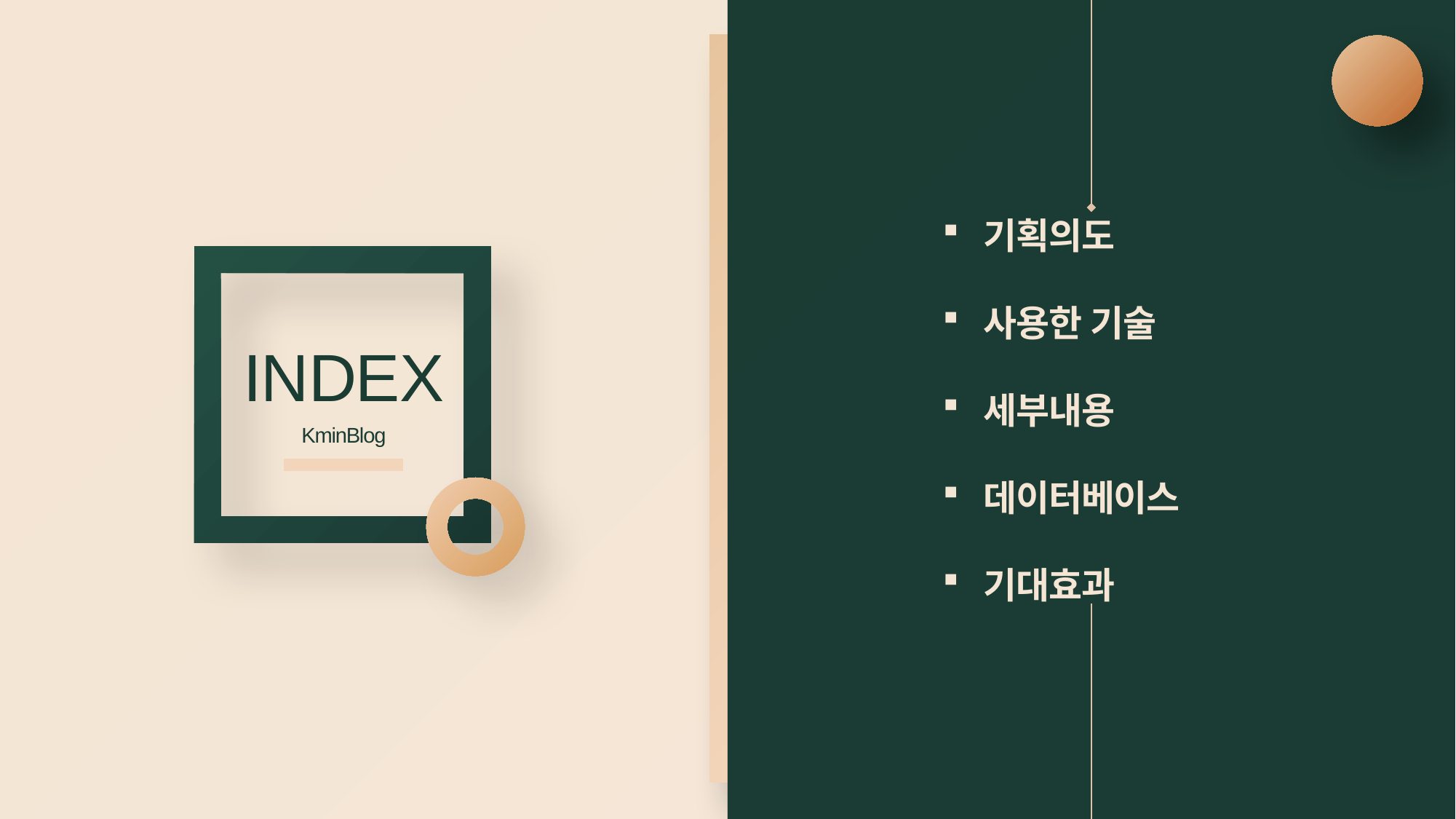

기획의도

사용한 기술

세부내용

데이터베이스

기대효과

INDEX
KminBlog